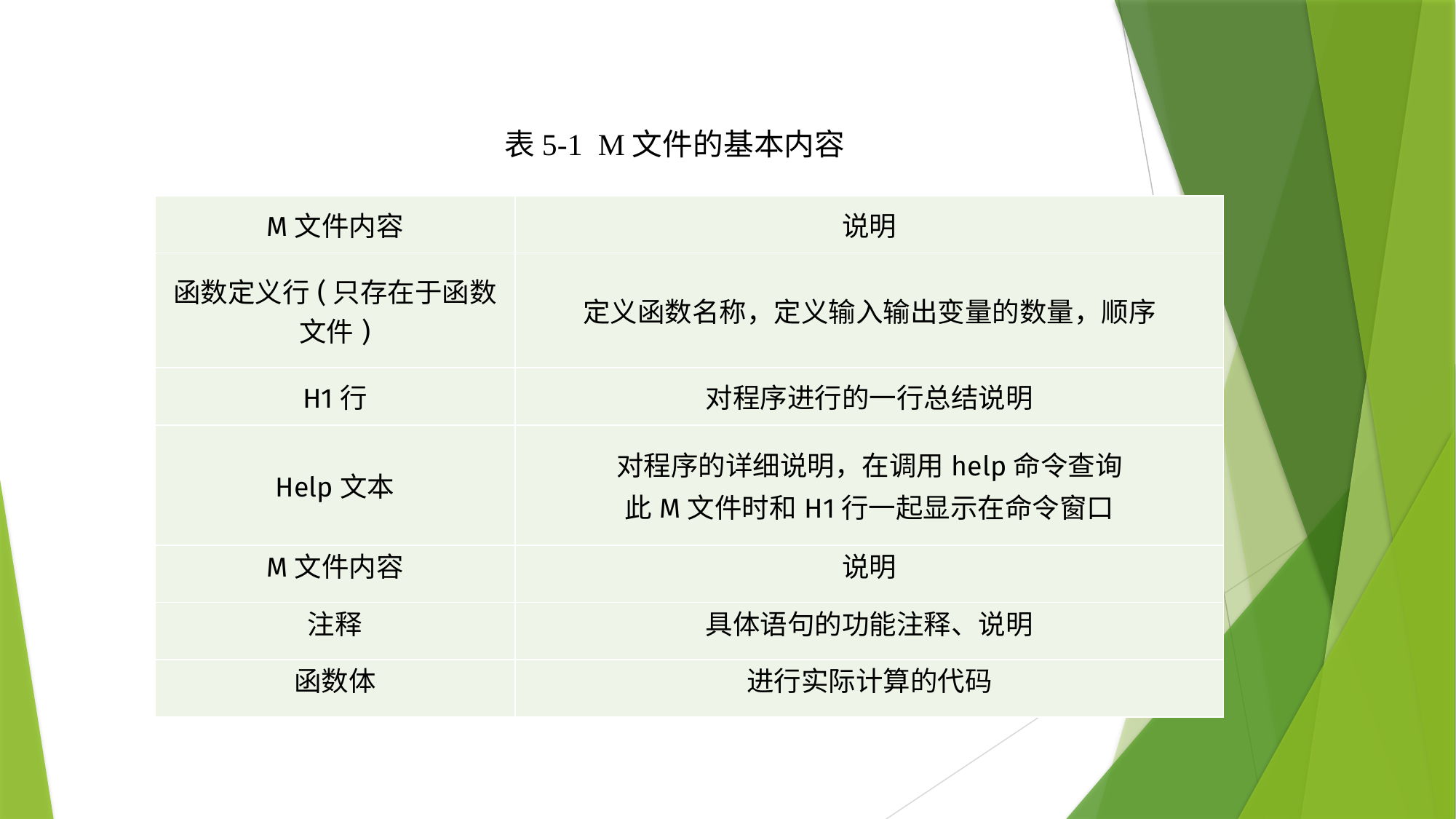

表5-1  M文件的基本内容
| M文件内容 | 说明 |
| --- | --- |
| 函数定义行(只存在于函数文件) | 定义函数名称，定义输入输出变量的数量，顺序 |
| H1行 | 对程序进行的一行总结说明 |
| Help文本 | 对程序的详细说明，在调用help命令查询 此M文件时和H1行一起显示在命令窗口 |
| M文件内容 | 说明 |
| 注释 | 具体语句的功能注释、说明 |
| 函数体 | 进行实际计算的代码 |